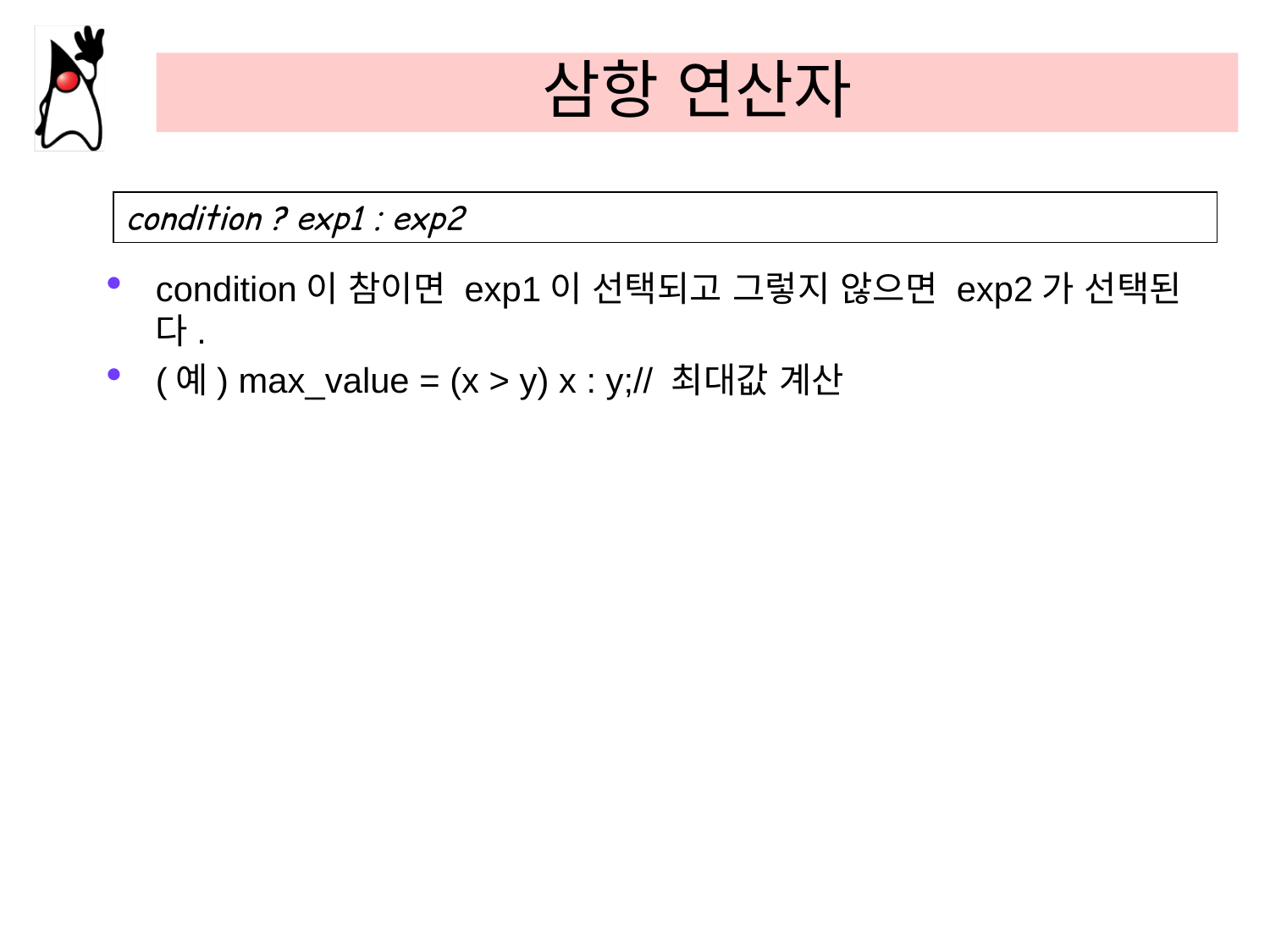

# 삼항 연산자
condition ? exp1 : exp2
condition이 참이면 exp1이 선택되고 그렇지 않으면 exp2가 선택된다.
(예) max_value = (x > y) x : y;// 최대값 계산